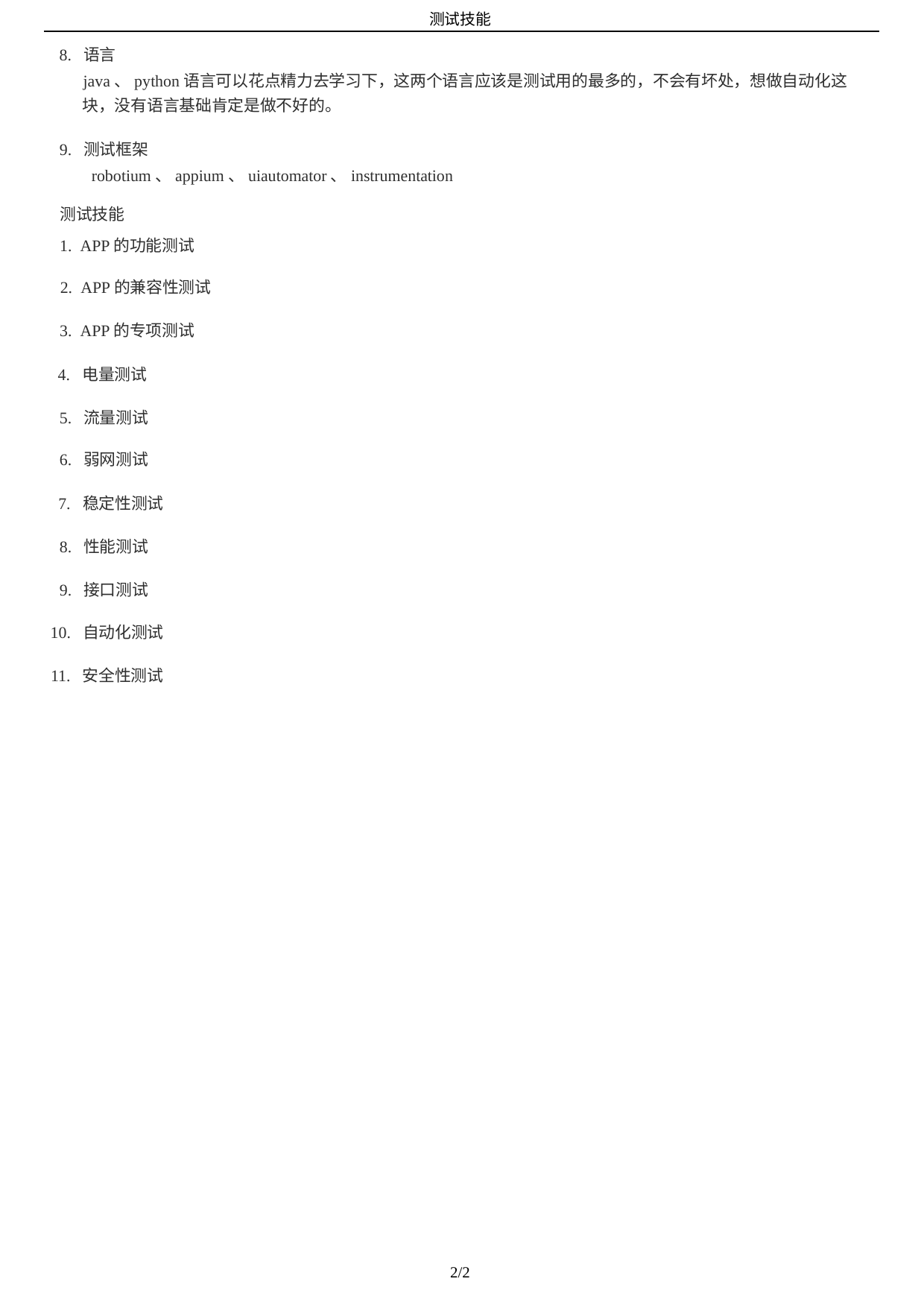

测试技能

8.  语⾔
java、python语⾔可以花点精⼒去学习下，这两个语⾔应该是测试⽤的最多的，不会有坏处，想做⾃动化这
块，没有语⾔基础肯定是做不好的。
9.  测试框架
robotium、appium、uiautomator、instrumentation
测试技能
1.  APP的功能测试
2.  APP的兼容性测试
3.  APP的专项测试
4.  电量测试
5.  流量测试
6.  弱⽹测试
7.  稳定性测试
8.  性能测试
9.  接⼝测试
10.  ⾃动化测试
11.  安全性测试
2/2